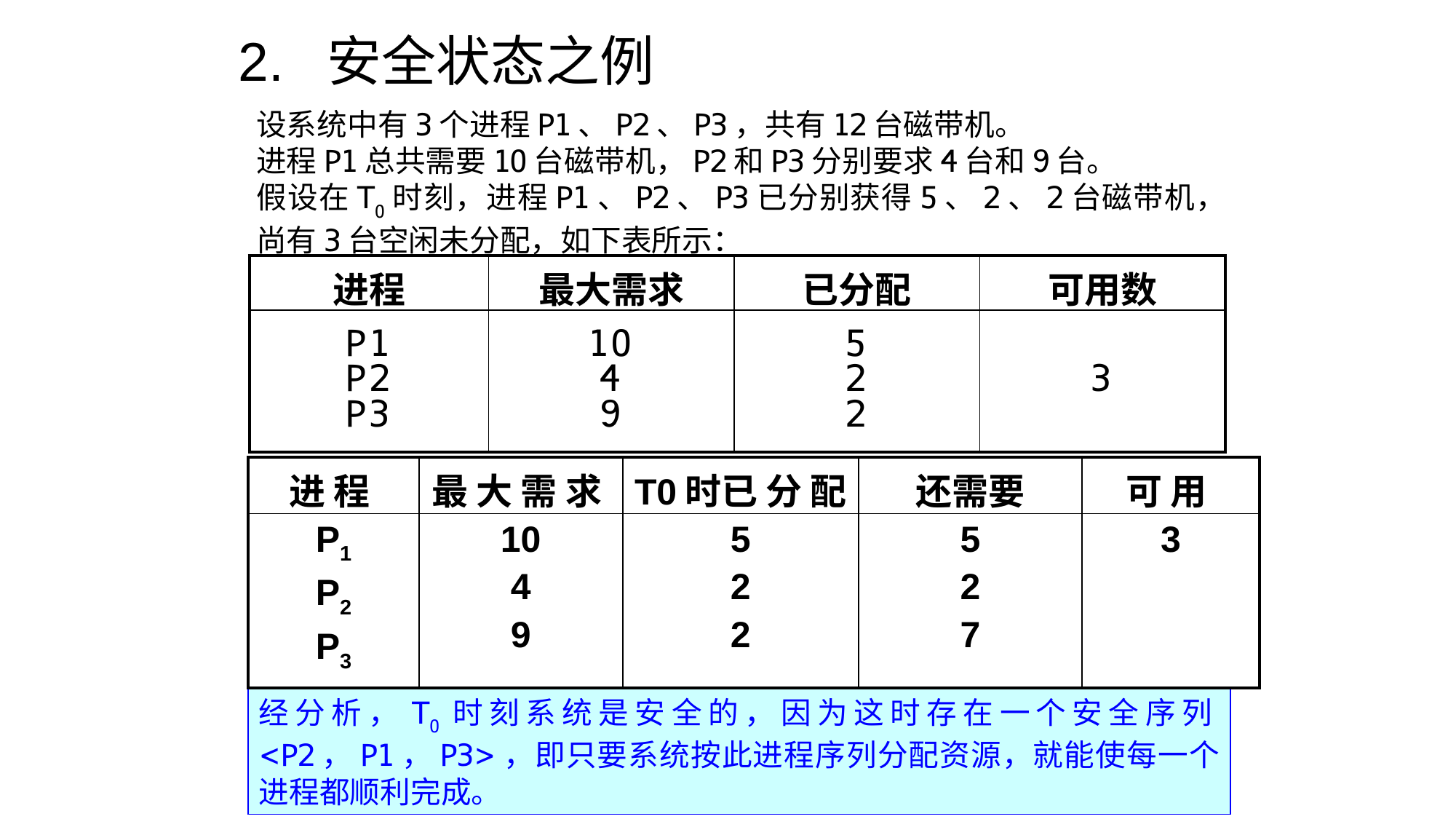

2.  安全状态之例
设系统中有3个进程P1、P2、P3，共有12台磁带机。
进程P1总共需要10台磁带机，P2和P3分别要求4台和9台。
假设在T0时刻，进程P1、P2、P3已分别获得5、2、2台磁带机，尚有3台空闲未分配，如下表所示：
| 进程 | 最大需求 | 已分配 | 可用数 |
| --- | --- | --- | --- |
| P1 P2 P3 | 10 4 9 | 5 2 2 | 3 |
| 进 程 | 最 大 需 求 | T0时已 分 配 | 还需要 | 可 用 |
| --- | --- | --- | --- | --- |
| P1 P2 P3 | 10 4 9 | 5 2 2 | 5 2 7 | 3 |
经分析，T0时刻系统是安全的，因为这时存在一个安全序列<P2，P1，P3>，即只要系统按此进程序列分配资源，就能使每一个进程都顺利完成。